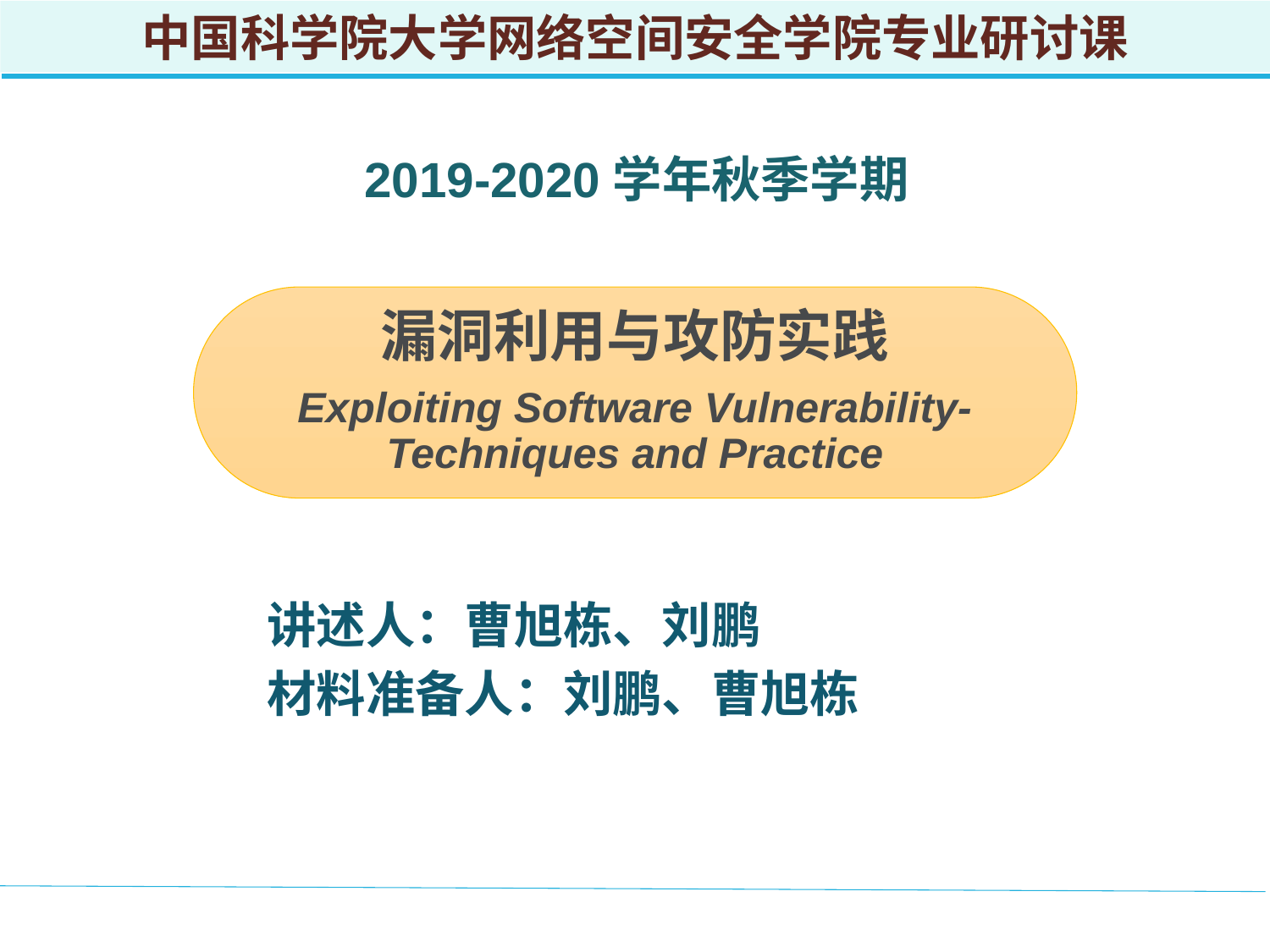

2019-2020学年秋季学期
漏洞利用与攻防实践
Exploiting Software Vulnerability-Techniques and Practice
讲述人：曹旭栋、刘鹏
材料准备人：刘鹏、曹旭栋